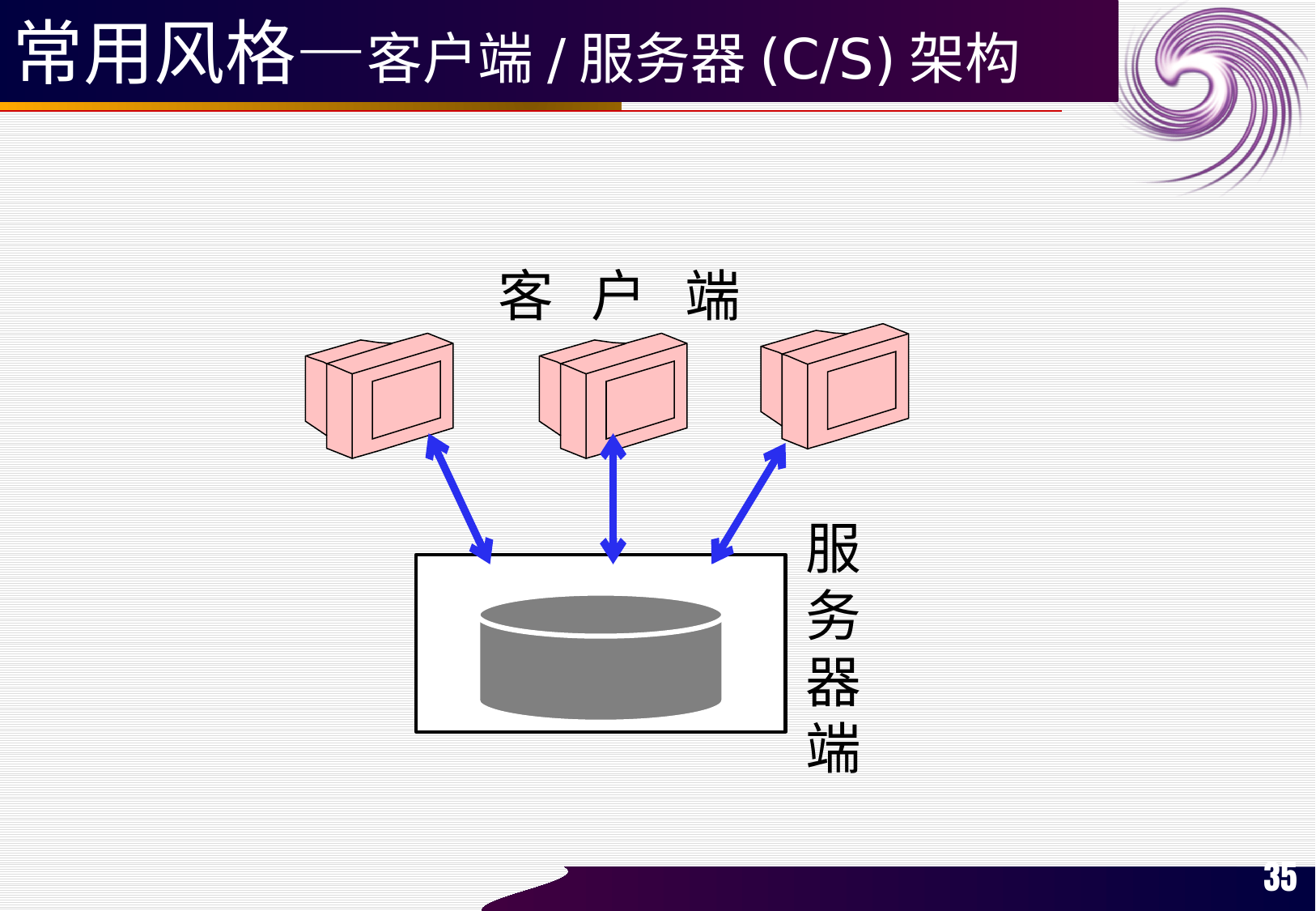

# 常用风格—客户端/服务器(C/S)架构
客   户   端

服
务
器
端

35